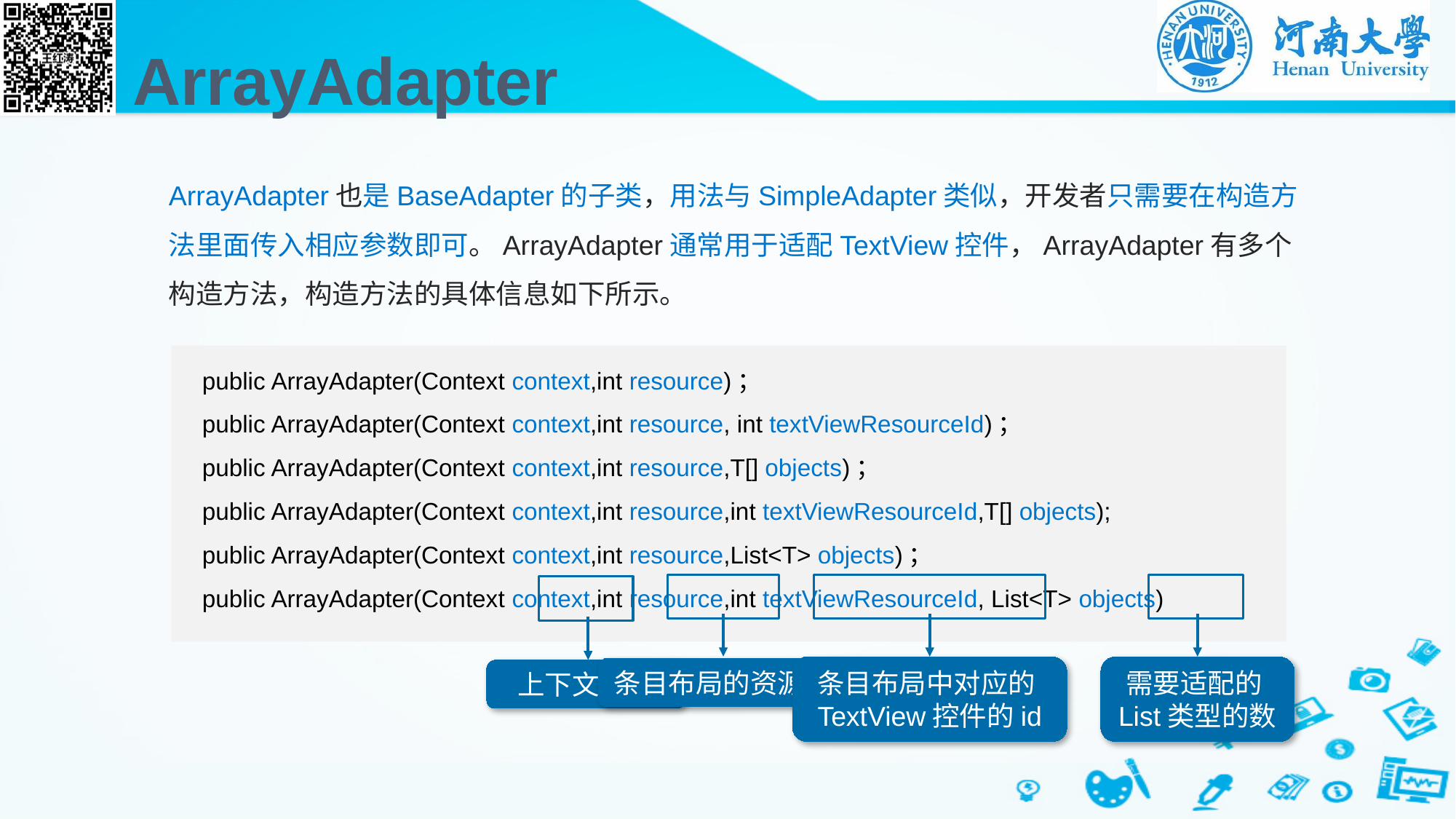

# ArrayAdapter
ArrayAdapter也是BaseAdapter的子类，用法与SimpleAdapter类似，开发者只需要在构造方法里面传入相应参数即可。ArrayAdapter通常用于适配TextView控件，ArrayAdapter有多个构造方法，构造方法的具体信息如下所示。
   public ArrayAdapter(Context context,int resource)；
   public ArrayAdapter(Context context,int resource, int textViewResourceId)；
   public ArrayAdapter(Context context,int resource,T[] objects)；
   public ArrayAdapter(Context context,int resource,int textViewResourceId,T[] objects);
   public ArrayAdapter(Context context,int resource,List<T> objects)；
   public ArrayAdapter(Context context,int resource,int textViewResourceId, List<T> objects)

需要适配的List类型的数
条目布局中对应的TextView控件的id
条目布局的资源id
上下文对象